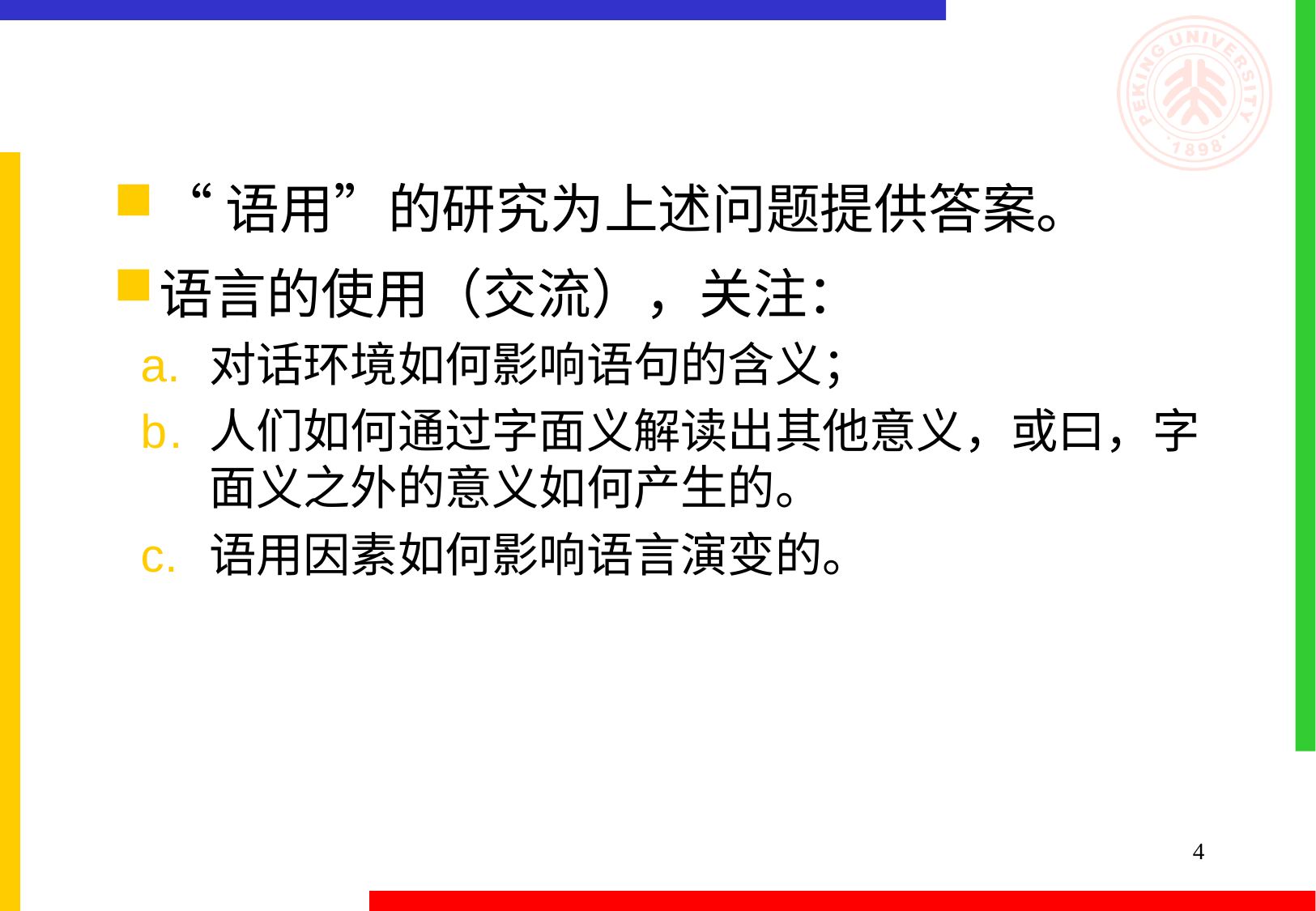

#
“语用”的研究为上述问题提供答案。
语言的使用（交流），关注：
对话环境如何影响语句的含义；
人们如何通过字面义解读出其他意义，或曰，字面义之外的意义如何产生的。
语用因素如何影响语言演变的。

4